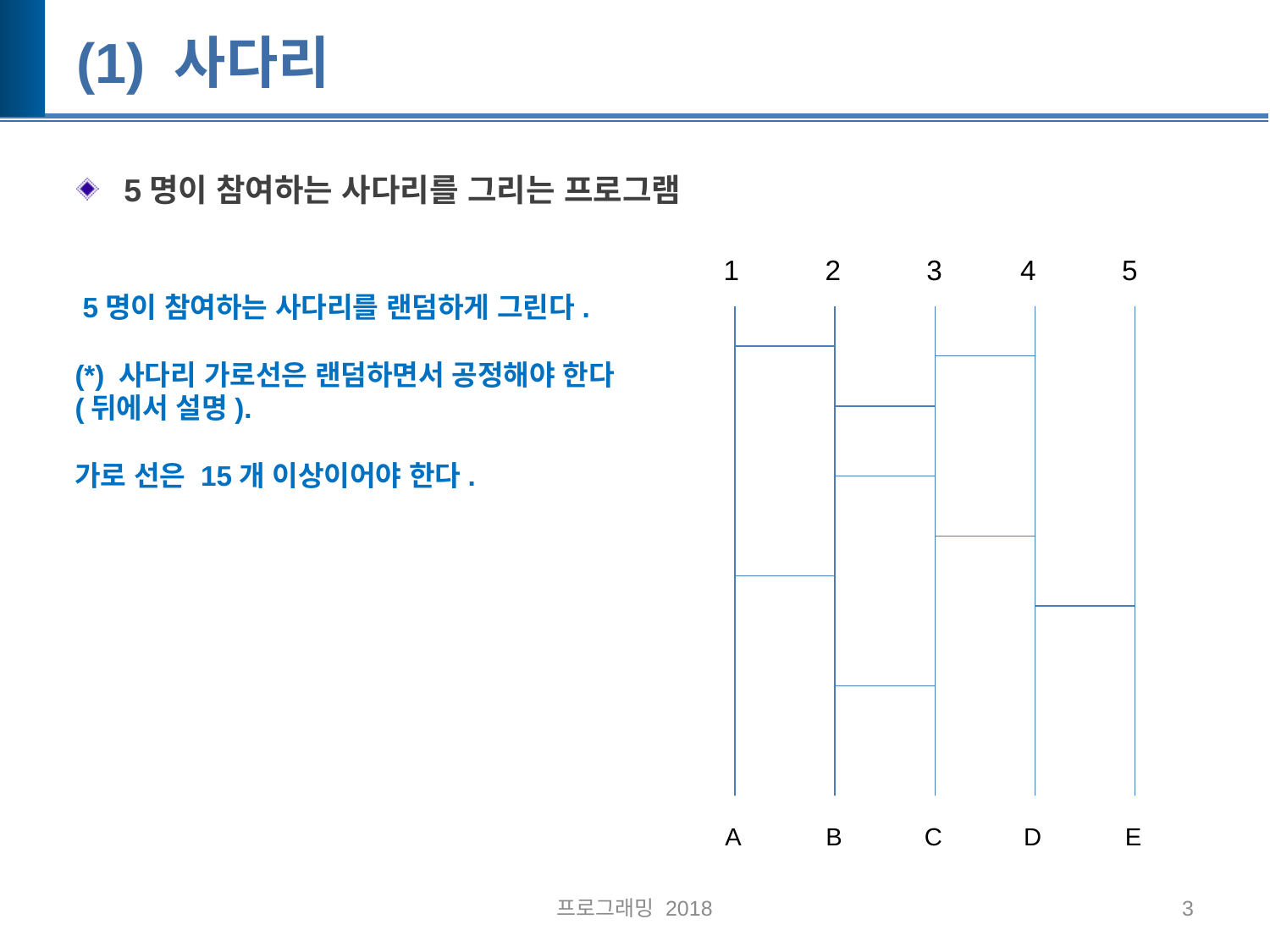

# (1) 사다리
5명이 참여하는 사다리를 그리는 프로그램

    1           2           3          4           5
A
B
C
D
E
 5명이 참여하는 사다리를 랜덤하게 그린다.

(*) 사다리 가로선은 랜덤하면서 공정해야 한다
(뒤에서 설명).

가로 선은 15개 이상이어야 한다.

프로그래밍 2018
3